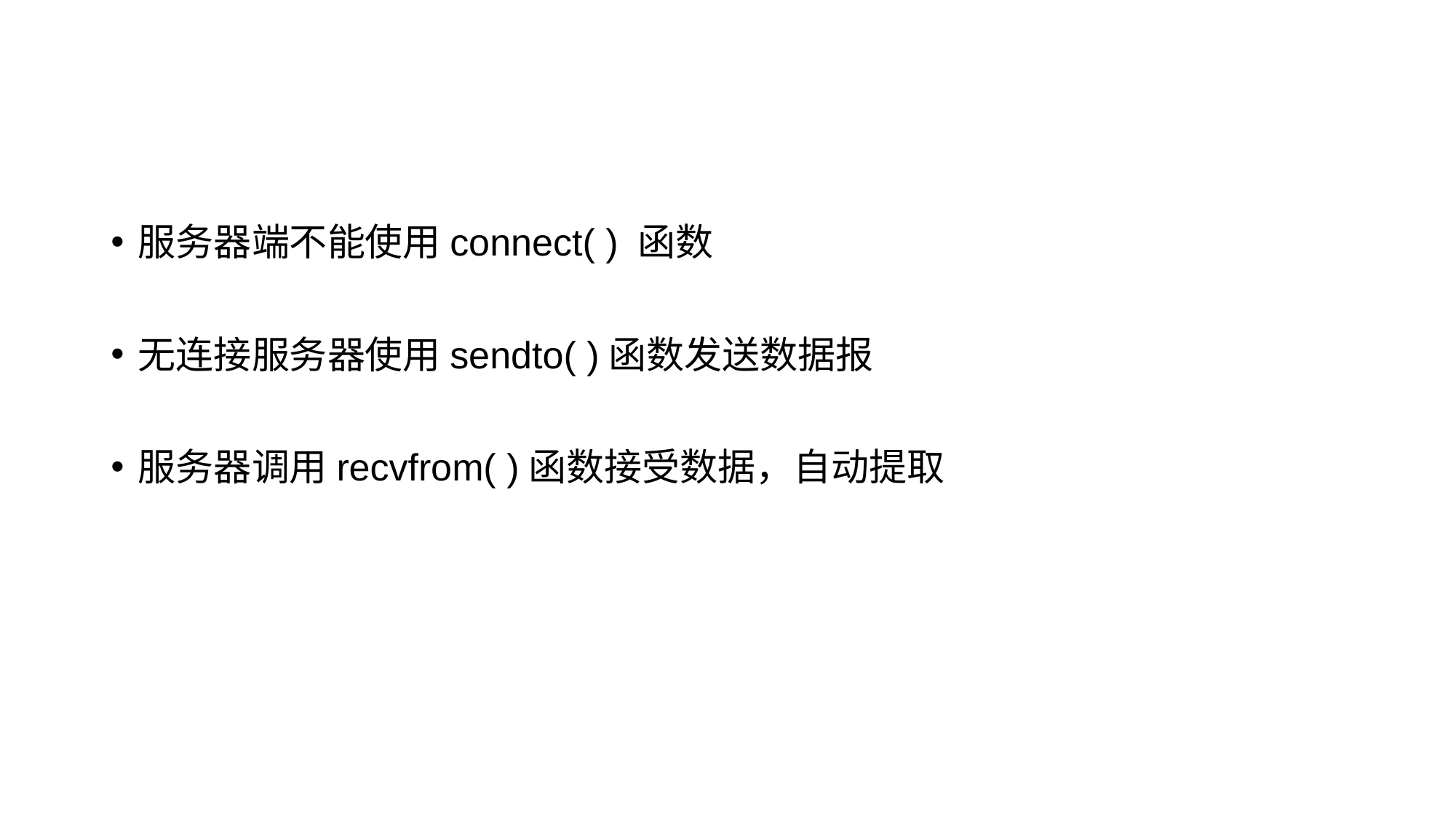

#
服务器端不能使用connect( ) 函数

无连接服务器使用sendto( )函数发送数据报

服务器调用recvfrom( )函数接受数据，自动提取